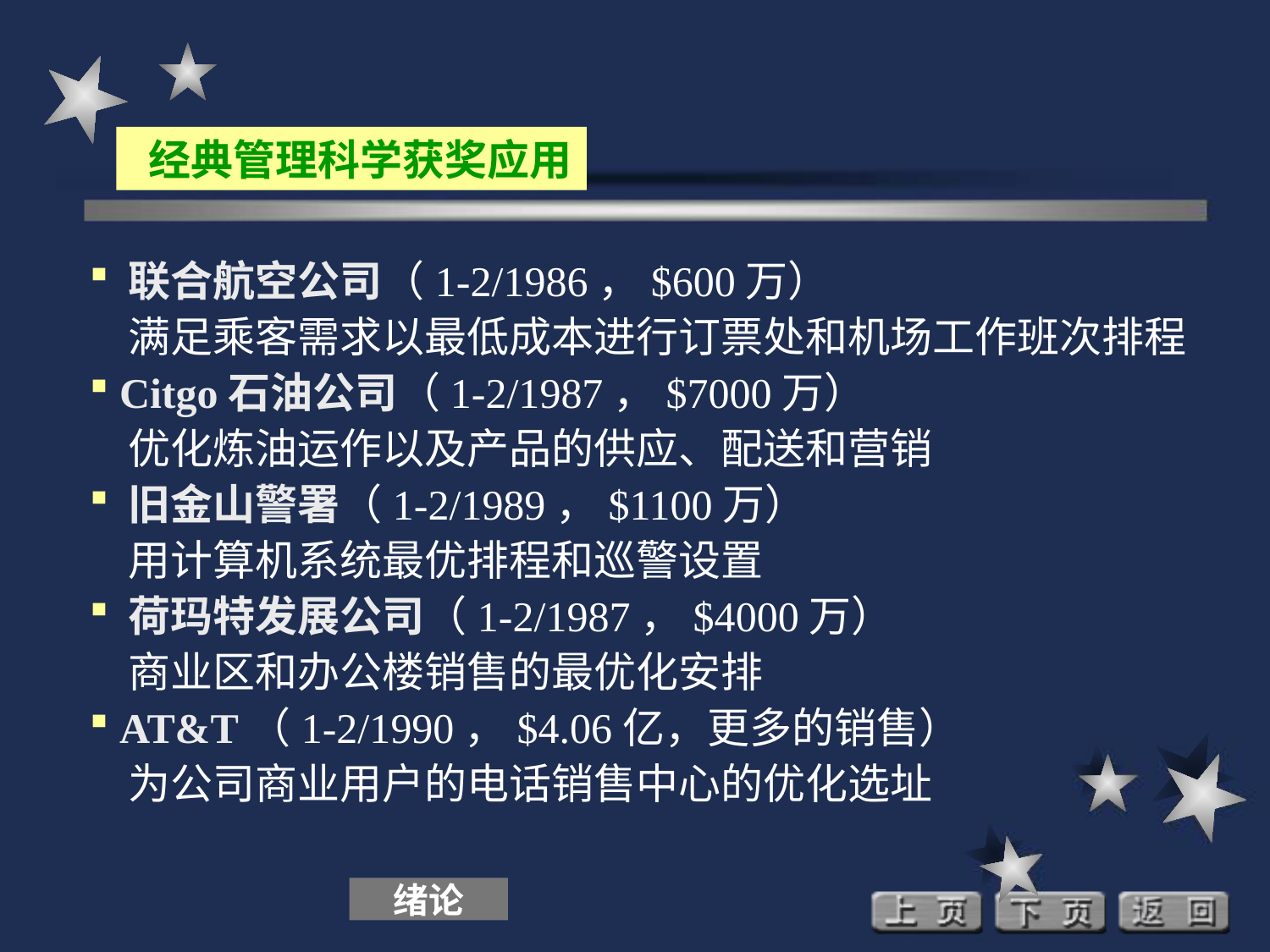

经典管理科学获奖应用
 联合航空公司（1-2/1986，$600万）
   满足乘客需求以最低成本进行订票处和机场工作班次排程
 Citgo石油公司（1-2/1987，$7000万）
   优化炼油运作以及产品的供应、配送和营销
 旧金山警署（1-2/1989，$1100万）
   用计算机系统最优排程和巡警设置
 荷玛特发展公司（1-2/1987，$4000万）
   商业区和办公楼销售的最优化安排
 AT&T（1-2/1990，$4.06亿，更多的销售）
   为公司商业用户的电话销售中心的优化选址
绪论